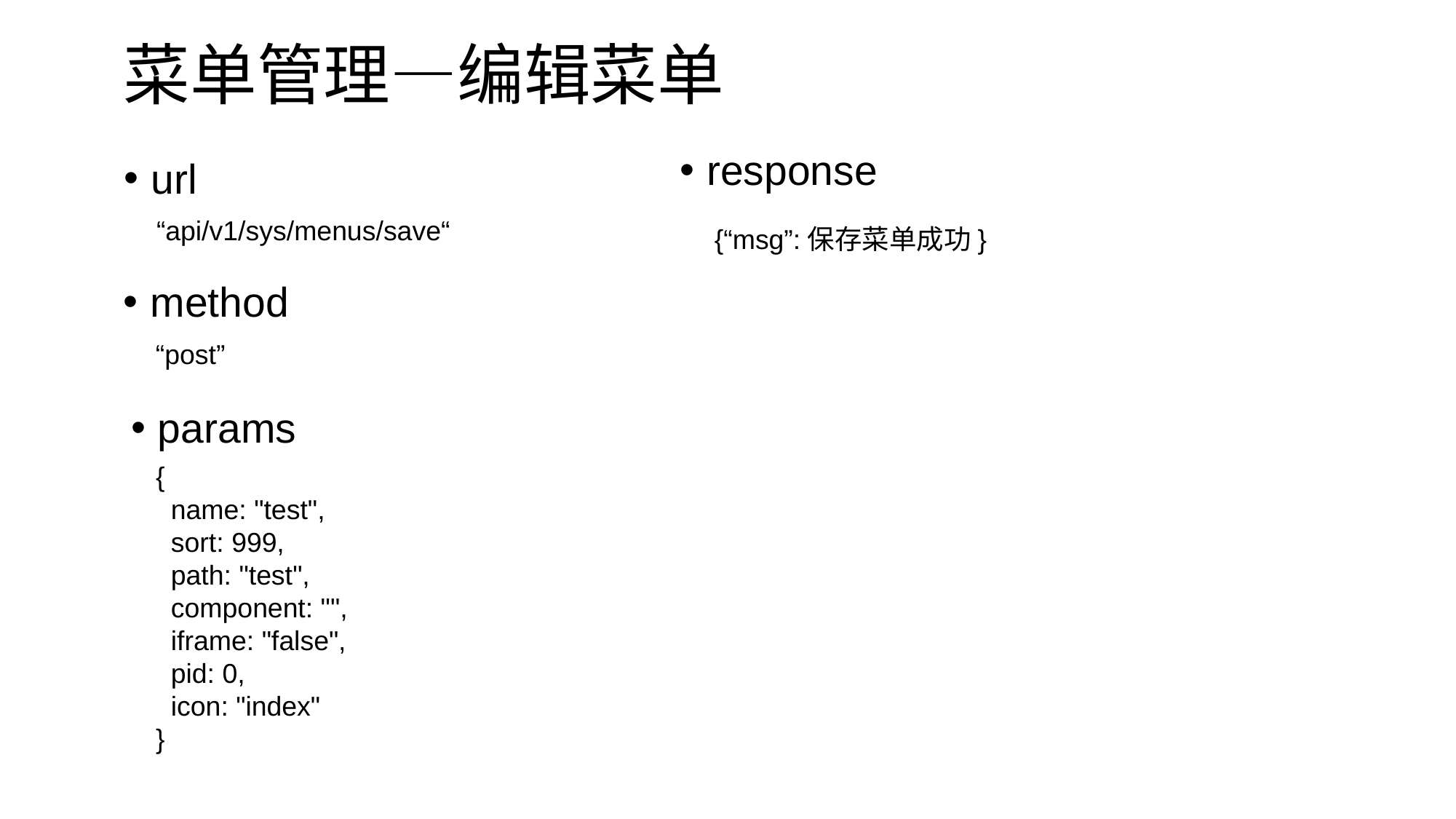

# 菜单管理—编辑菜单
response
url
“api/v1/sys/menus/save“
{“msg”:保存菜单成功}
method
“post”
params
{
  name: "test",
  sort: 999,
  path: "test",
  component: "",
  iframe: "false",
  pid: 0,
  icon: "index"
}